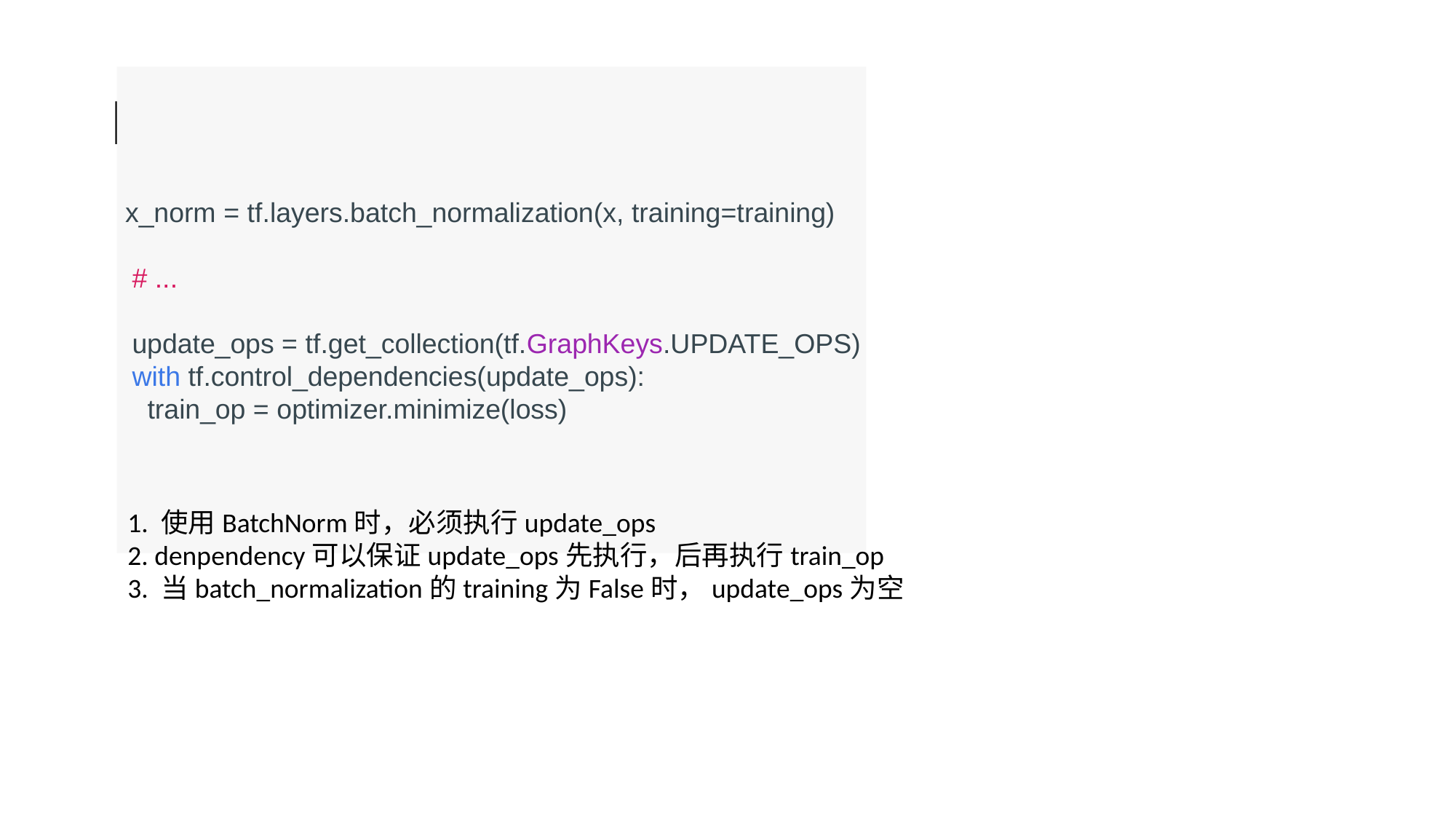

# BatchNorm
  x_norm = tf.layers.batch_normalization(x, training=training)
  # ...
  update_ops = tf.get_collection(tf.GraphKeys.UPDATE_OPS)
  with tf.control_dependencies(update_ops):
    train_op = optimizer.minimize(loss)
1. 使用BatchNorm时，必须执行update_ops
2. denpendency可以保证update_ops先执行，后再执行train_op
3. 当batch_normalization的training为False时，update_ops为空